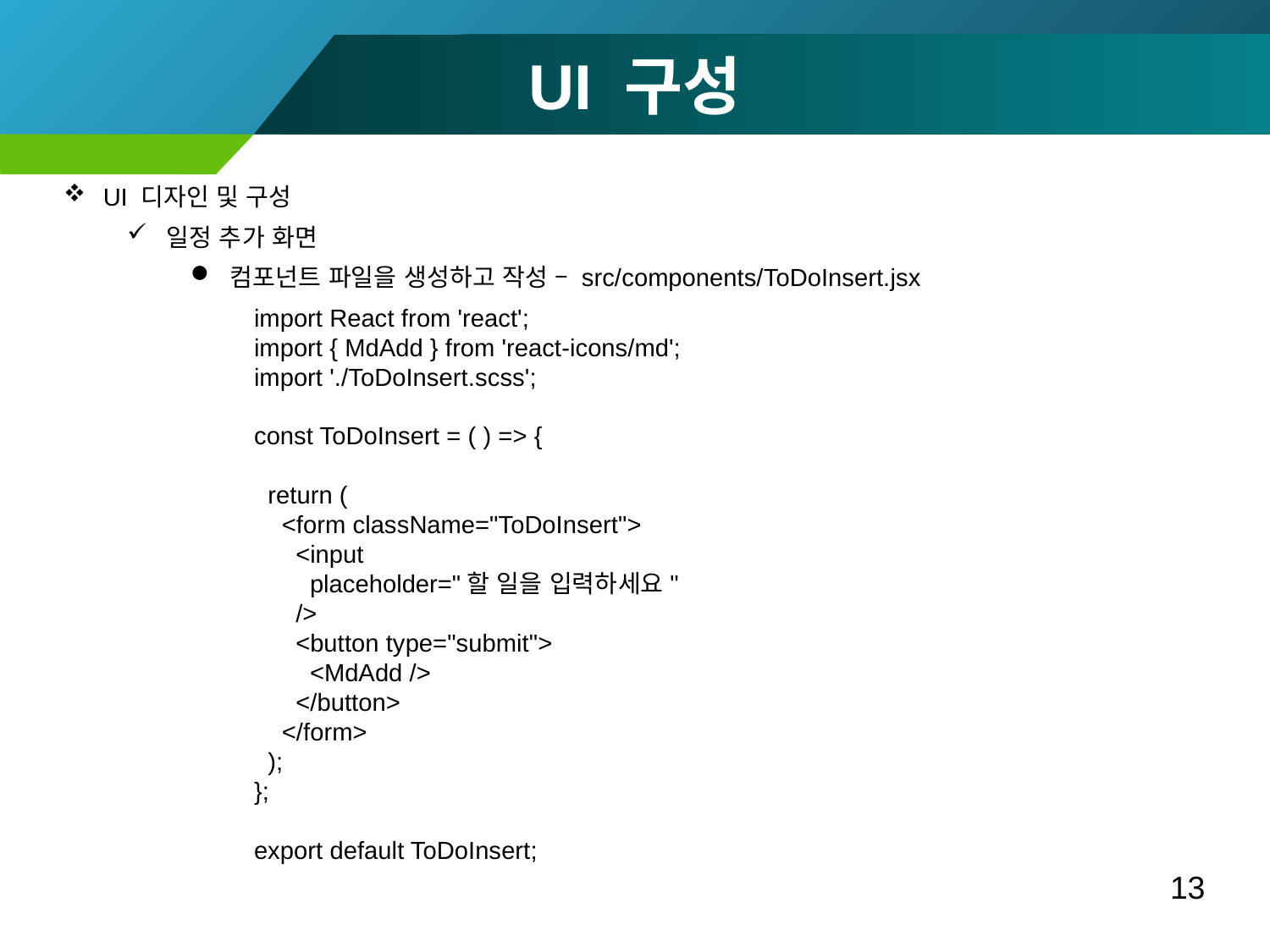

UI 구성
UI 디자인 및 구성
일정 추가 화면
컴포넌트 파일을 생성하고 작성 – src/components/ToDoInsert.jsx
import React from 'react';
import { MdAdd } from 'react-icons/md';
import './ToDoInsert.scss';

const ToDoInsert = ( ) => {

  return (
    <form className="ToDoInsert">
      <input
        placeholder="할 일을 입력하세요"
      />
      <button type="submit">
        <MdAdd />
      </button>
    </form>
  );
};

export default ToDoInsert;
13